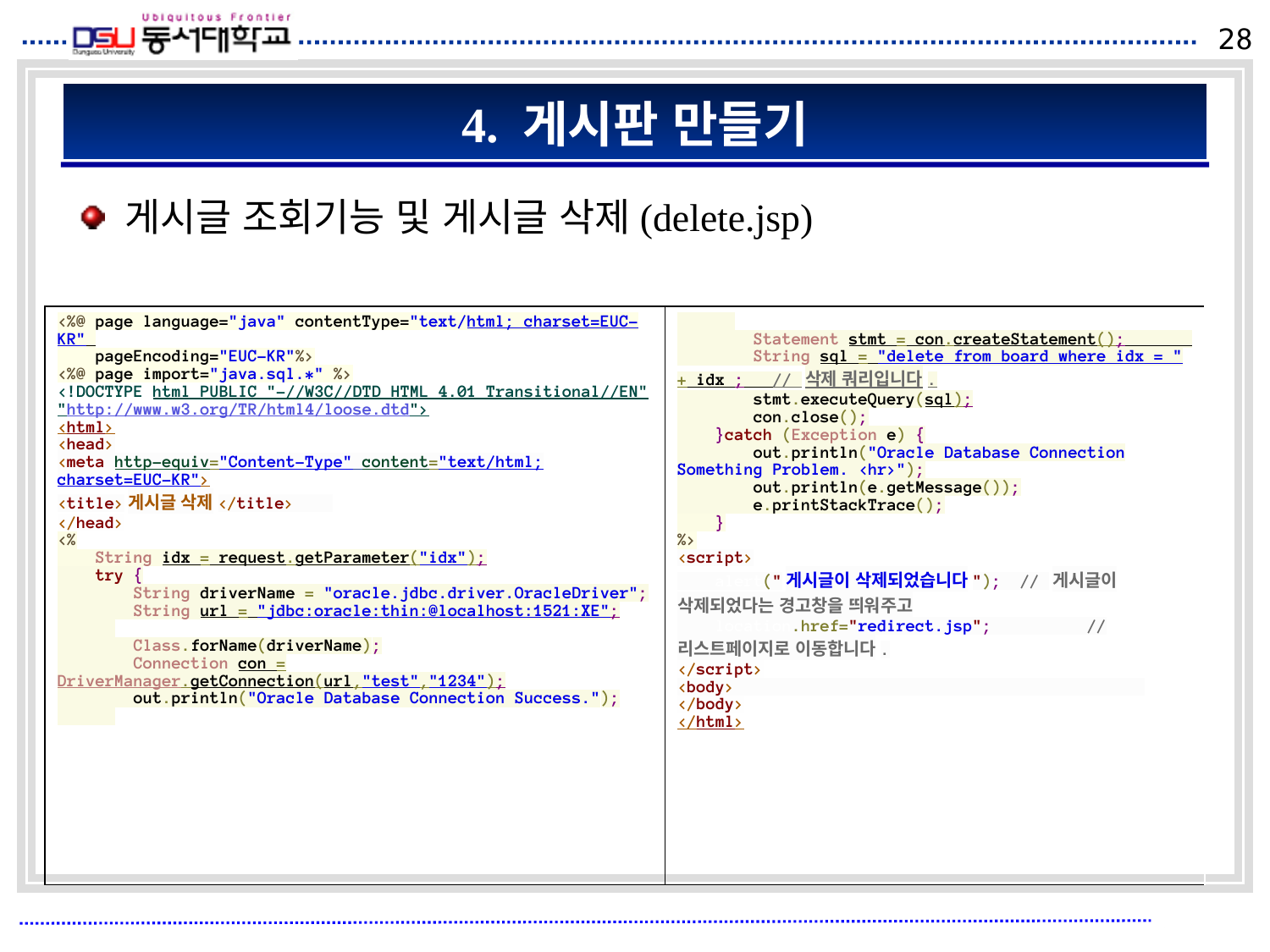

# 4. 게시판 만들기
게시글 조회기능 및 게시글 삭제(delete.jsp)

| <%@ page language="java" contentType="text/html; charset=EUC-KR" pageEncoding="EUC-KR"%> <%@ page import="java.sql.\*" %> <!DOCTYPE html PUBLIC "-//W3C//DTD HTML 4.01 Transitional//EN" "http://www.w3.org/TR/html4/loose.dtd"> <html> <head> <meta http-equiv="Content-Type" content="text/html; charset=EUC-KR"> <title>게시글 삭제</title> </head> <% String idx = request.getParameter("idx"); try { String driverName = "oracle.jdbc.driver.OracleDriver"; String url = "jdbc:oracle:thin:@localhost:1521:XE"; Class.forName(driverName); Connection con = DriverManager.getConnection(url,"test","1234"); out.println("Oracle Database Connection Success."); | Statement stmt = con.createStatement(); String sql = "delete from board where idx = " + idx ; // 삭제 쿼리입니다. stmt.executeQuery(sql); con.close(); }catch (Exception e) { out.println("Oracle Database Connection Something Problem. <hr>"); out.println(e.getMessage()); e.printStackTrace(); } %> <script> alert("게시글이 삭제되었습니다"); // 게시글이 삭제되었다는 경고창을 띄워주고 location.href="redirect.jsp"; // 리스트페이지로 이동합니다. </script> <body> </body> </html> |
| --- | --- |